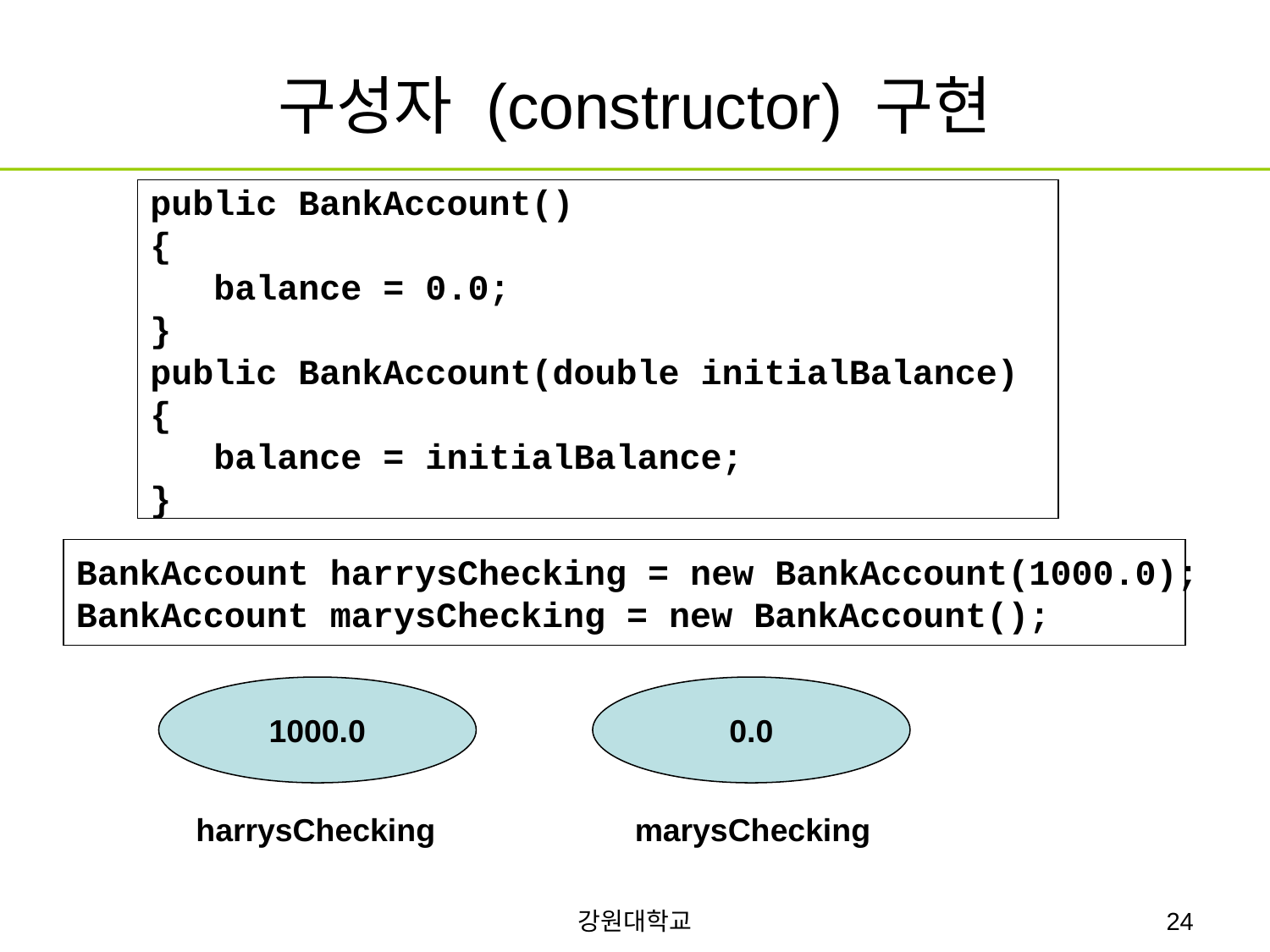

# 구성자 (constructor) 구현

public BankAccount()
{
   balance = 0.0;
}
public BankAccount(double initialBalance)
{
   balance = initialBalance;
}
BankAccount harrysChecking = new BankAccount(1000.0);
BankAccount marysChecking = new BankAccount();
1000.0
0.0
harrysChecking
marysChecking

강원대학교
24